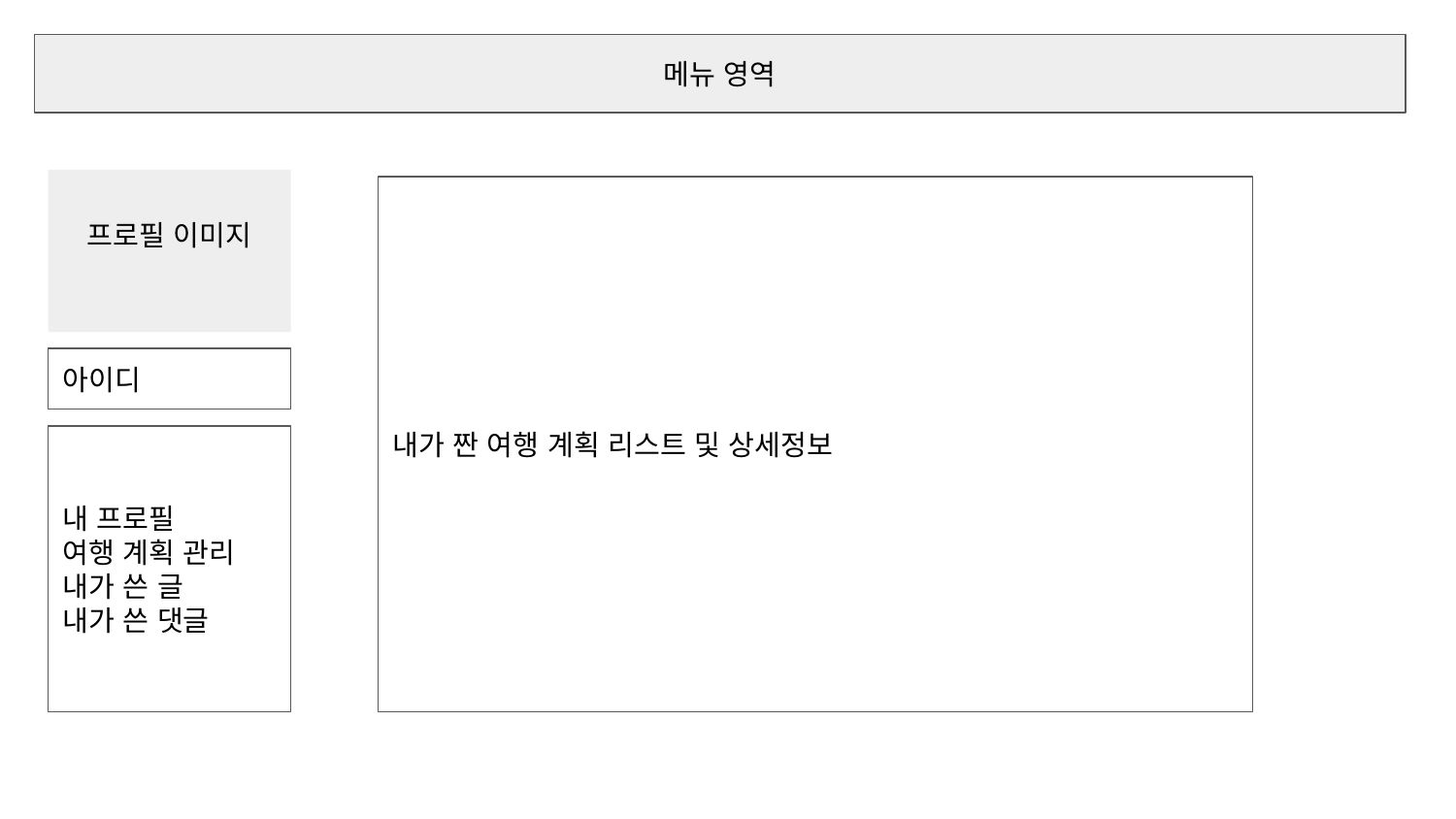

메뉴 영역

프로필 이미지

내가 짠 여행 계획 리스트 및 상세정보
아이디
내 프로필
여행 계획 관리
내가 쓴 글
내가 쓴 댓글